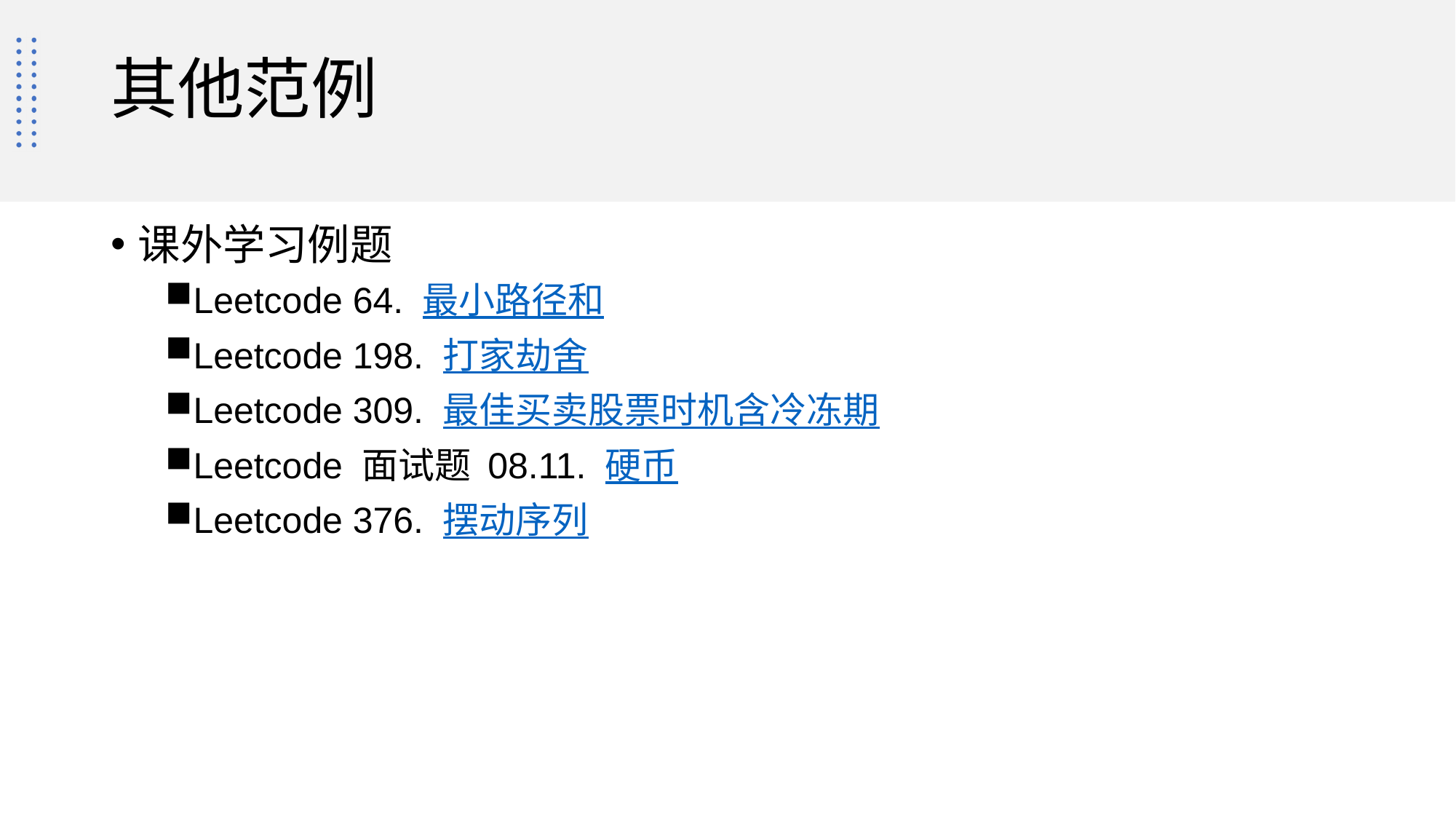

# 其他范例
课外学习例题
Leetcode 64. 最小路径和
Leetcode 198. 打家劫舍
Leetcode 309. 最佳买卖股票时机含冷冻期
Leetcode 面试题 08.11. 硬币
Leetcode 376. 摆动序列